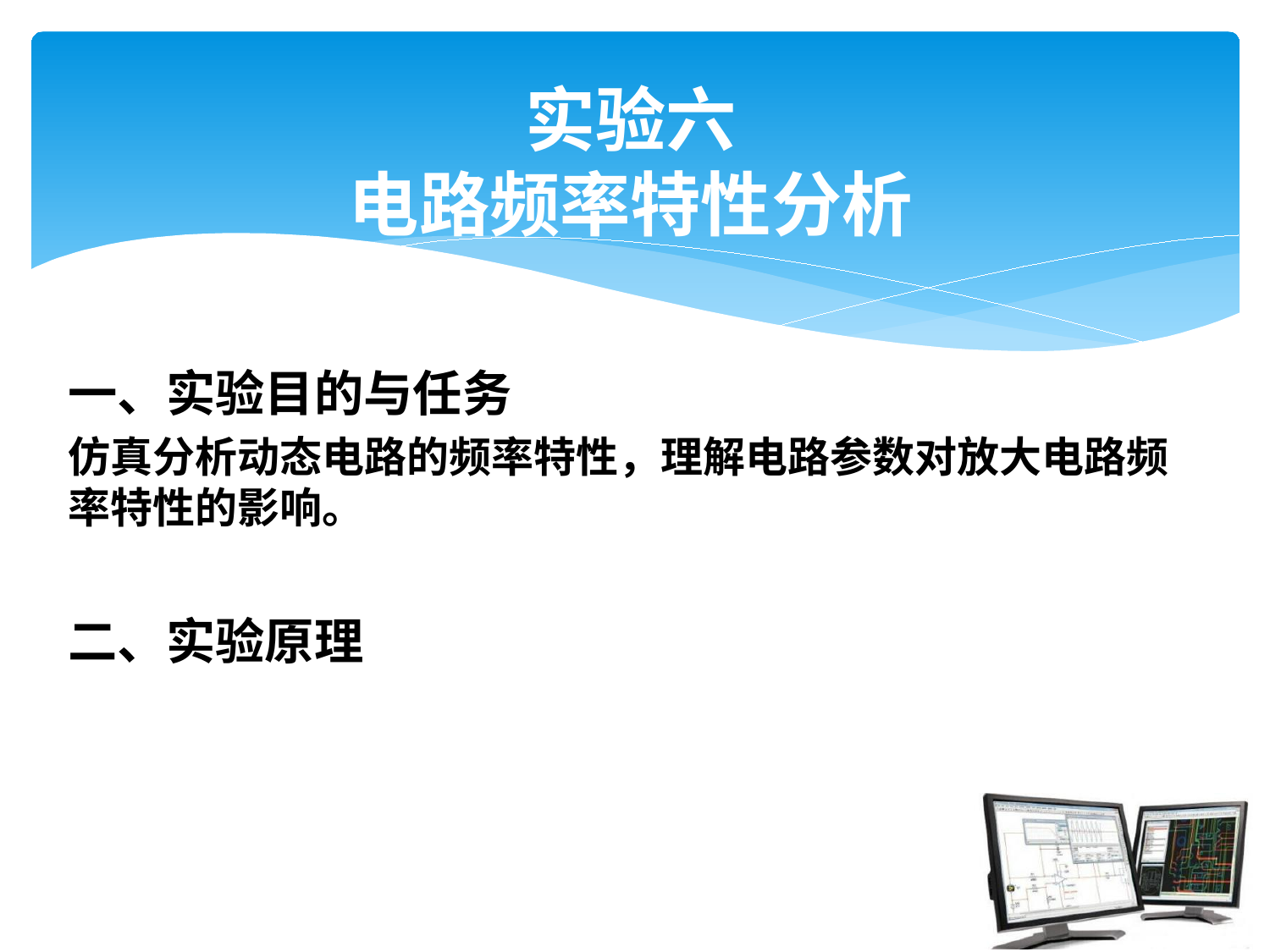

# 实验六 电路频率特性分析
一、实验目的与任务
仿真分析动态电路的频率特性，理解电路参数对放大电路频率特性的影响。

二、实验原理